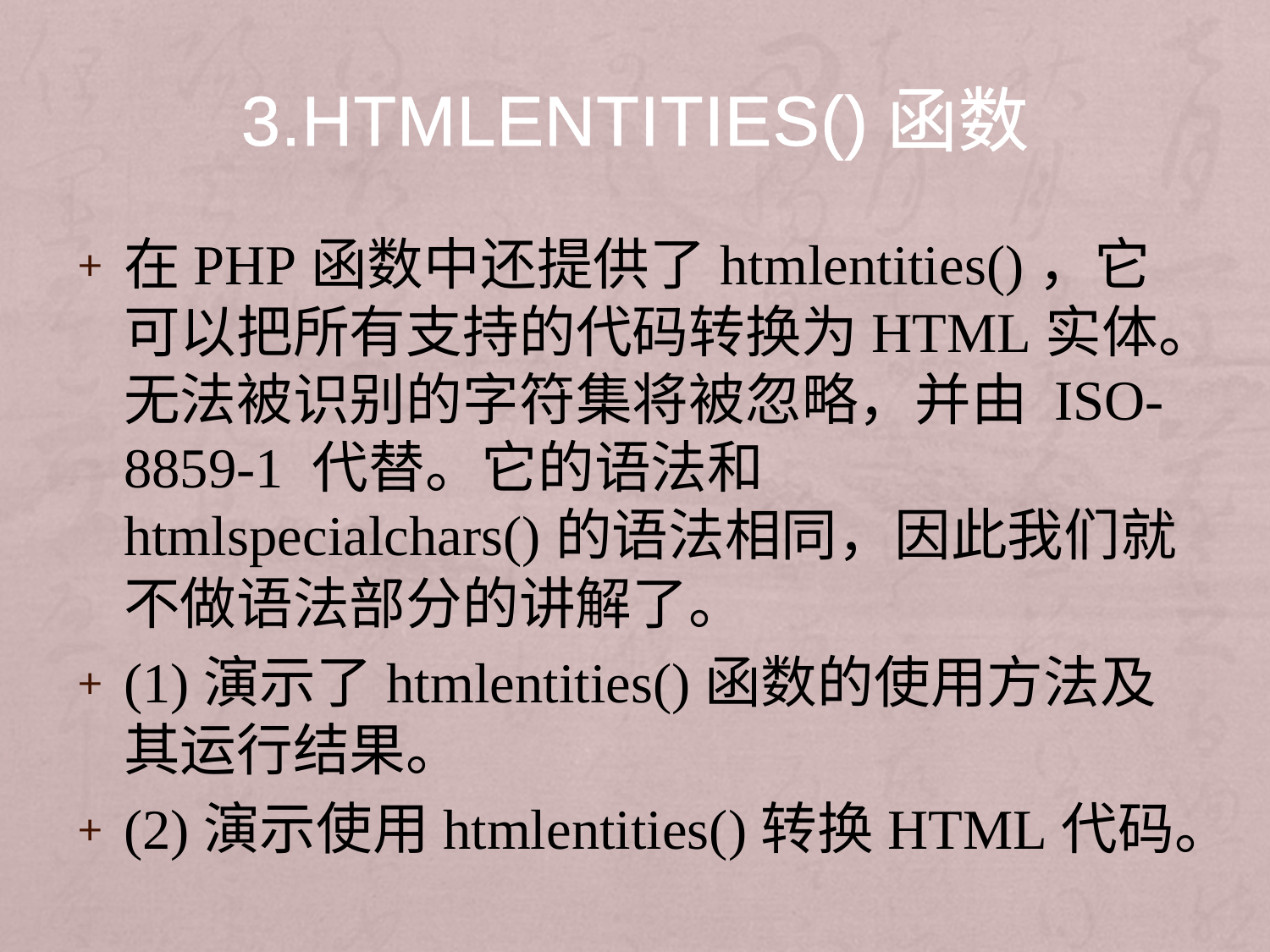

# 3.htmlentities()函数
在PHP函数中还提供了htmlentities()，它可以把所有支持的代码转换为HTML实体。无法被识别的字符集将被忽略，并由 ISO-8859-1 代替。它的语法和htmlspecialchars()的语法相同，因此我们就不做语法部分的讲解了。
(1)演示了htmlentities()函数的使用方法及其运行结果。
(2)演示使用htmlentities()转换HTML代码。